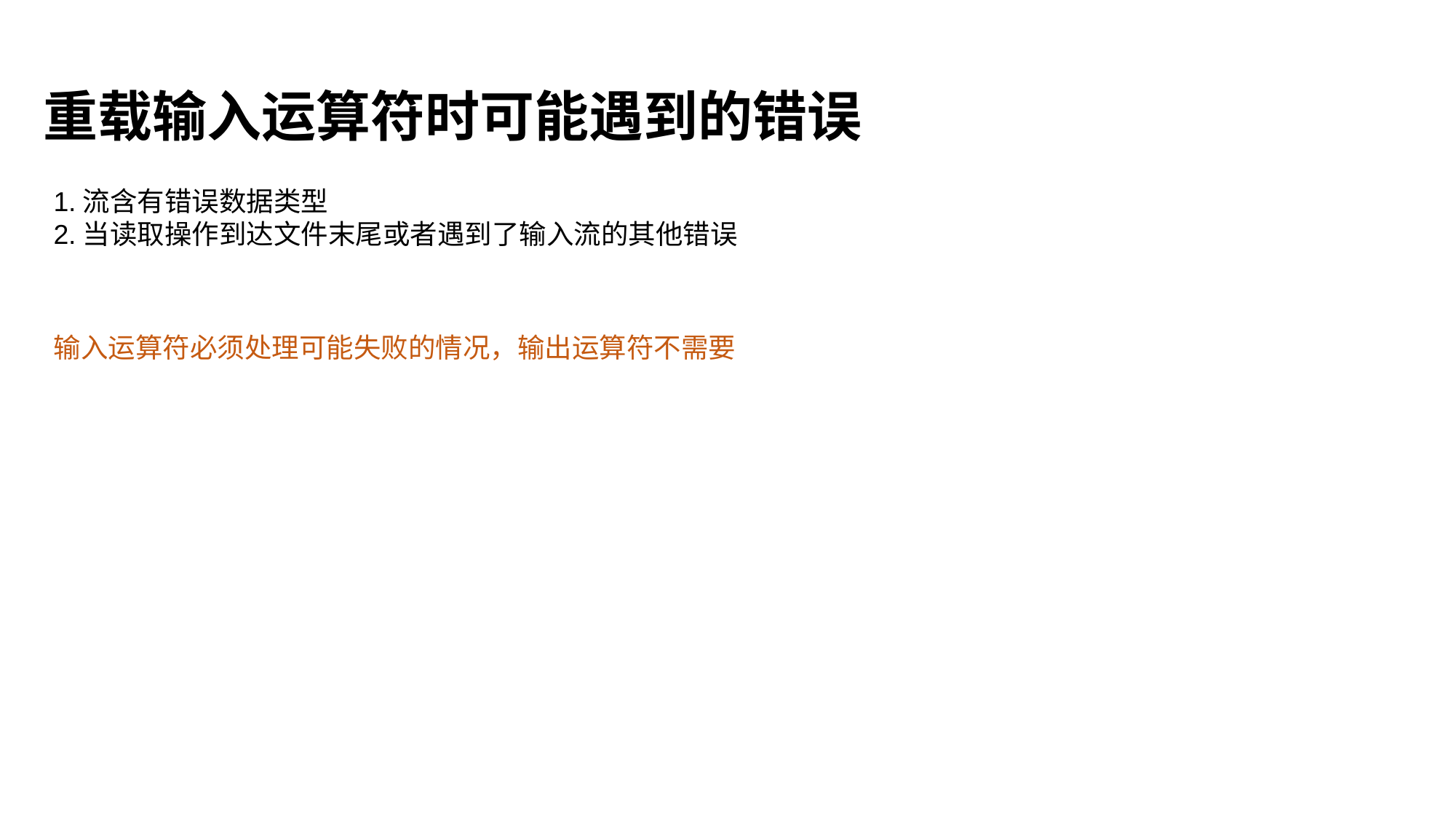

重载输入运算符时可能遇到的错误
1.流含有错误数据类型
2.当读取操作到达文件末尾或者遇到了输入流的其他错误
输入运算符必须处理可能失败的情况，输出运算符不需要